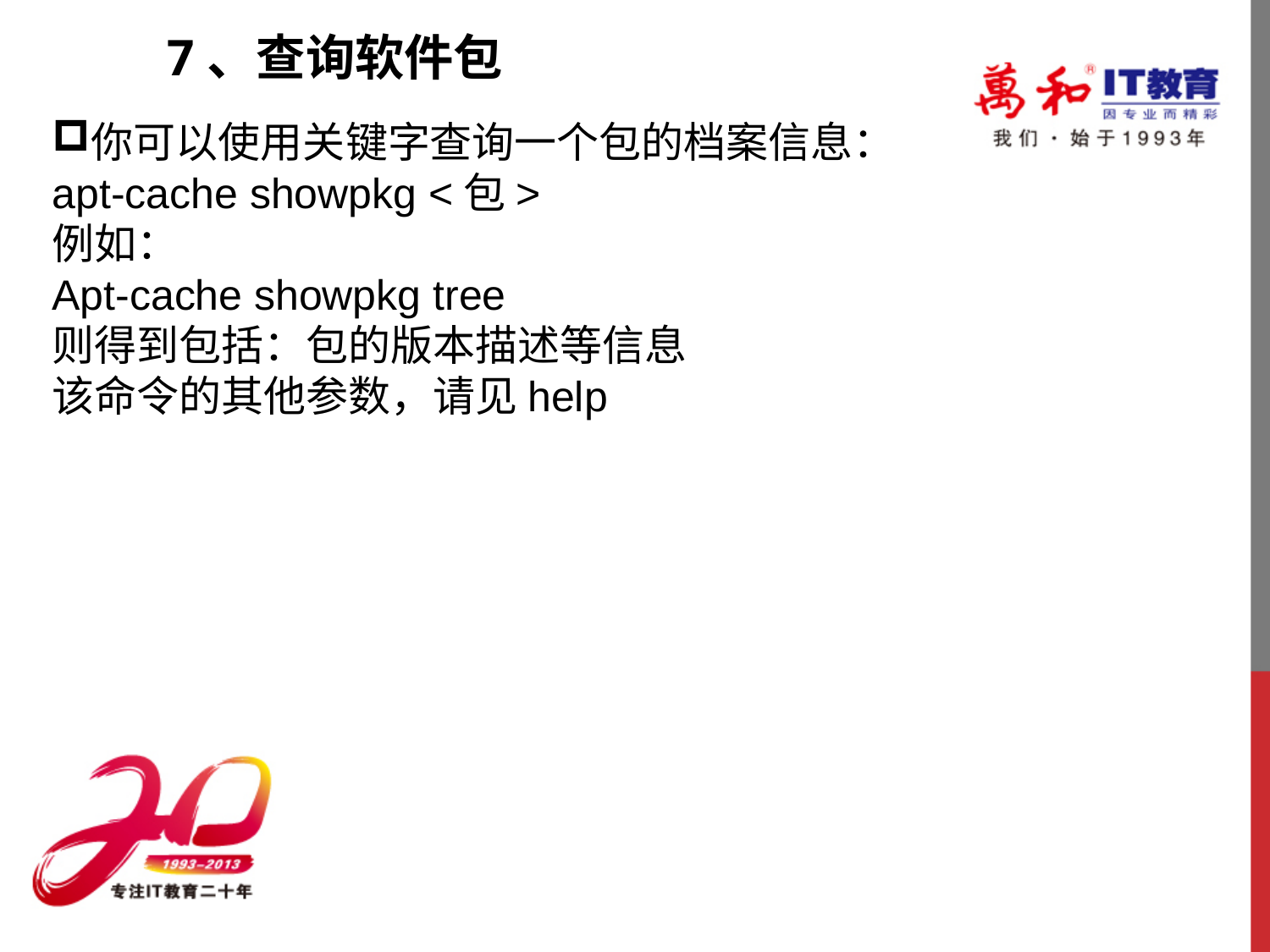

7、查询软件包
你可以使用关键字查询一个包的档案信息：
apt-cache showpkg <包>
例如：
Apt-cache showpkg tree
则得到包括：包的版本描述等信息
该命令的其他参数，请见help